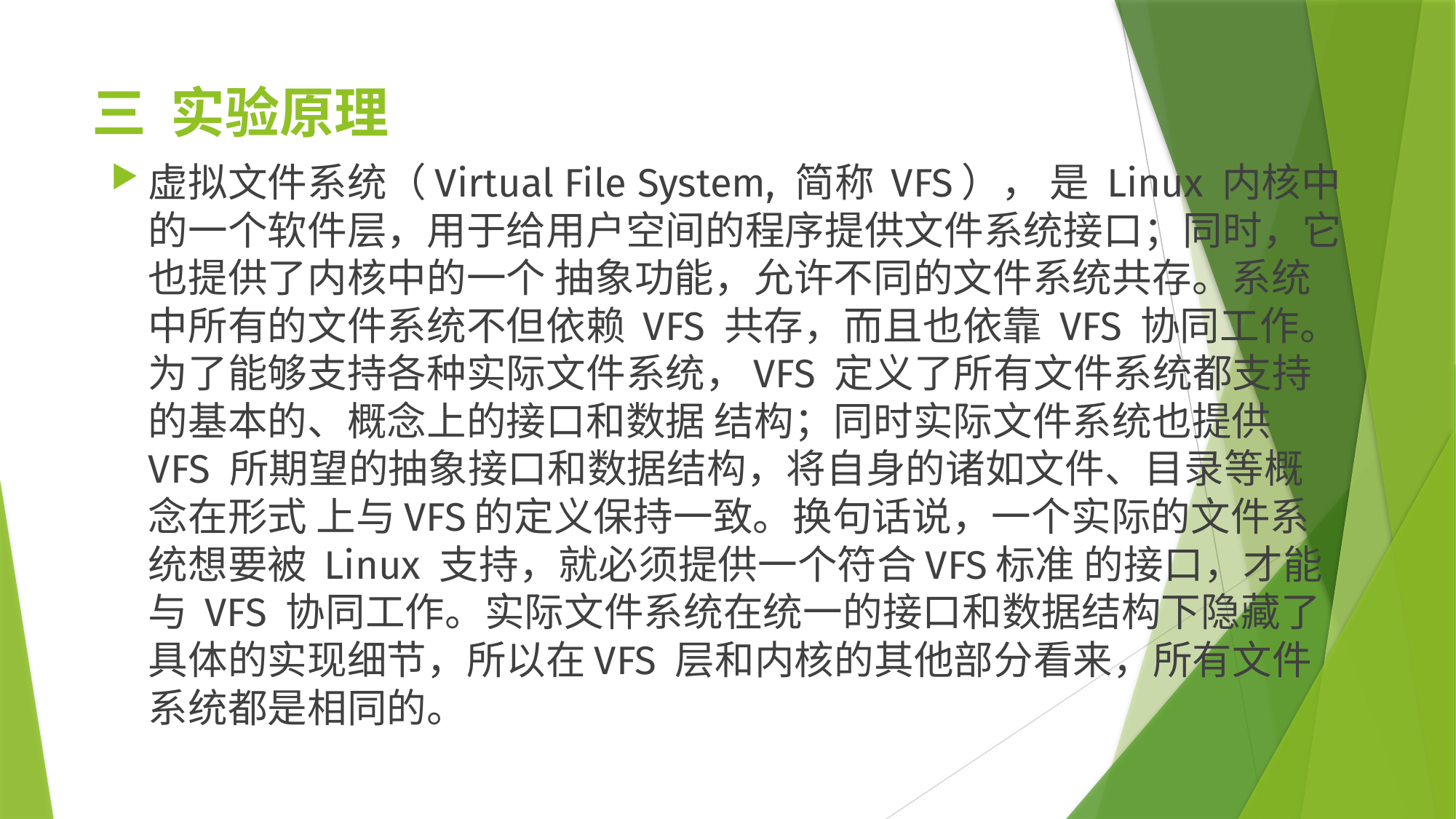

# 三  实验原理
虚拟文件系统（Virtual File System, 简称 VFS）， 是 Linux 内核中的一个软件层，用于给用户空间的程序提供文件系统接口；同时，它也提供了内核中的一个 抽象功能，允许不同的文件系统共存。系统中所有的文件系统不但依赖 VFS 共存，而且也依靠 VFS 协同工作。为了能够支持各种实际文件系统，VFS 定义了所有文件系统都支持的基本的、概念上的接口和数据 结构；同时实际文件系统也提供 VFS 所期望的抽象接口和数据结构，将自身的诸如文件、目录等概念在形式 上与VFS的定义保持一致。换句话说，一个实际的文件系统想要被 Linux 支持，就必须提供一个符合VFS标准 的接口，才能与 VFS 协同工作。实际文件系统在统一的接口和数据结构下隐藏了具体的实现细节，所以在VFS 层和内核的其他部分看来，所有文件系统都是相同的。